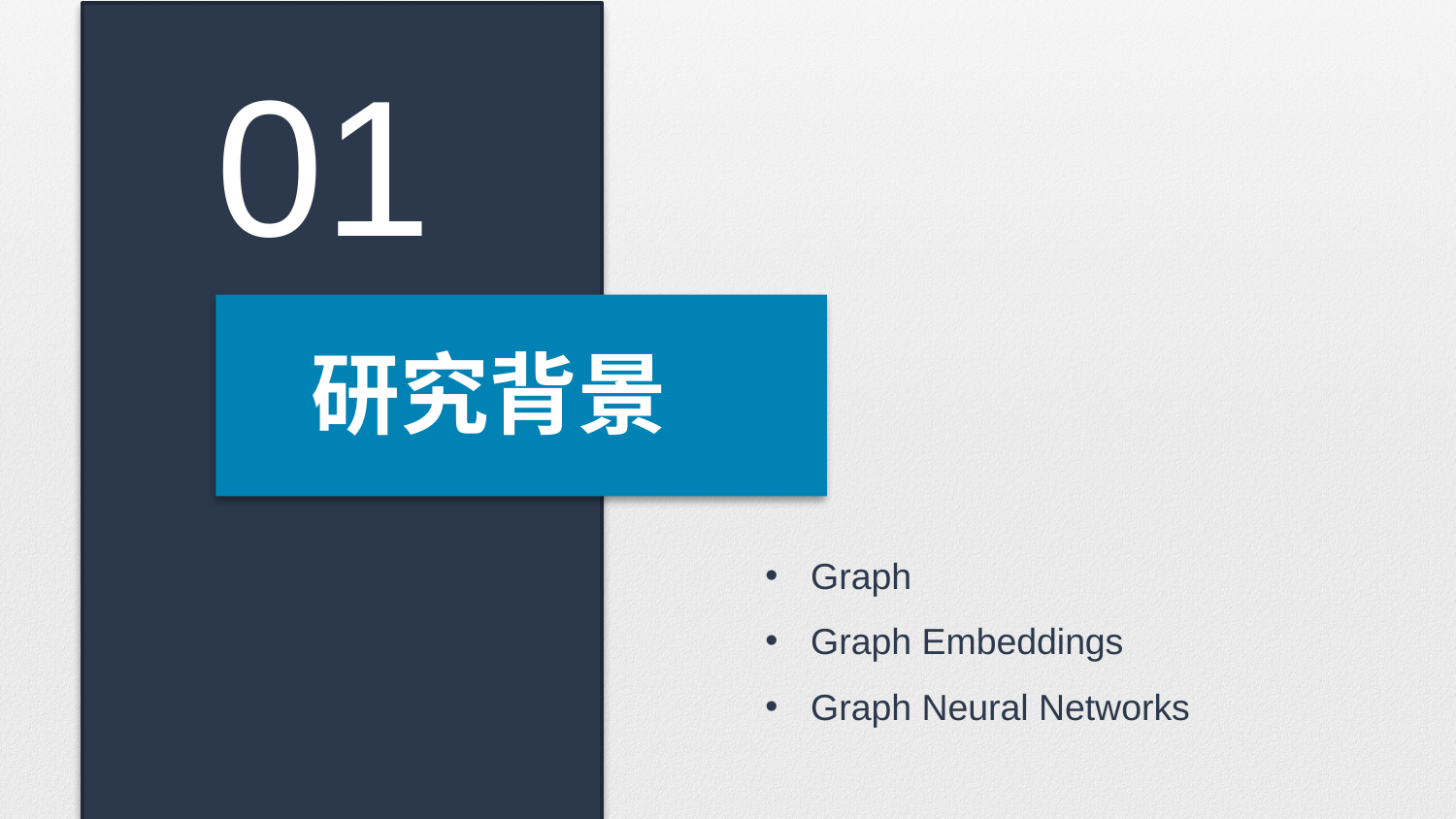

01

研究背景
Graph
Graph Embeddings
Graph Neural Networks